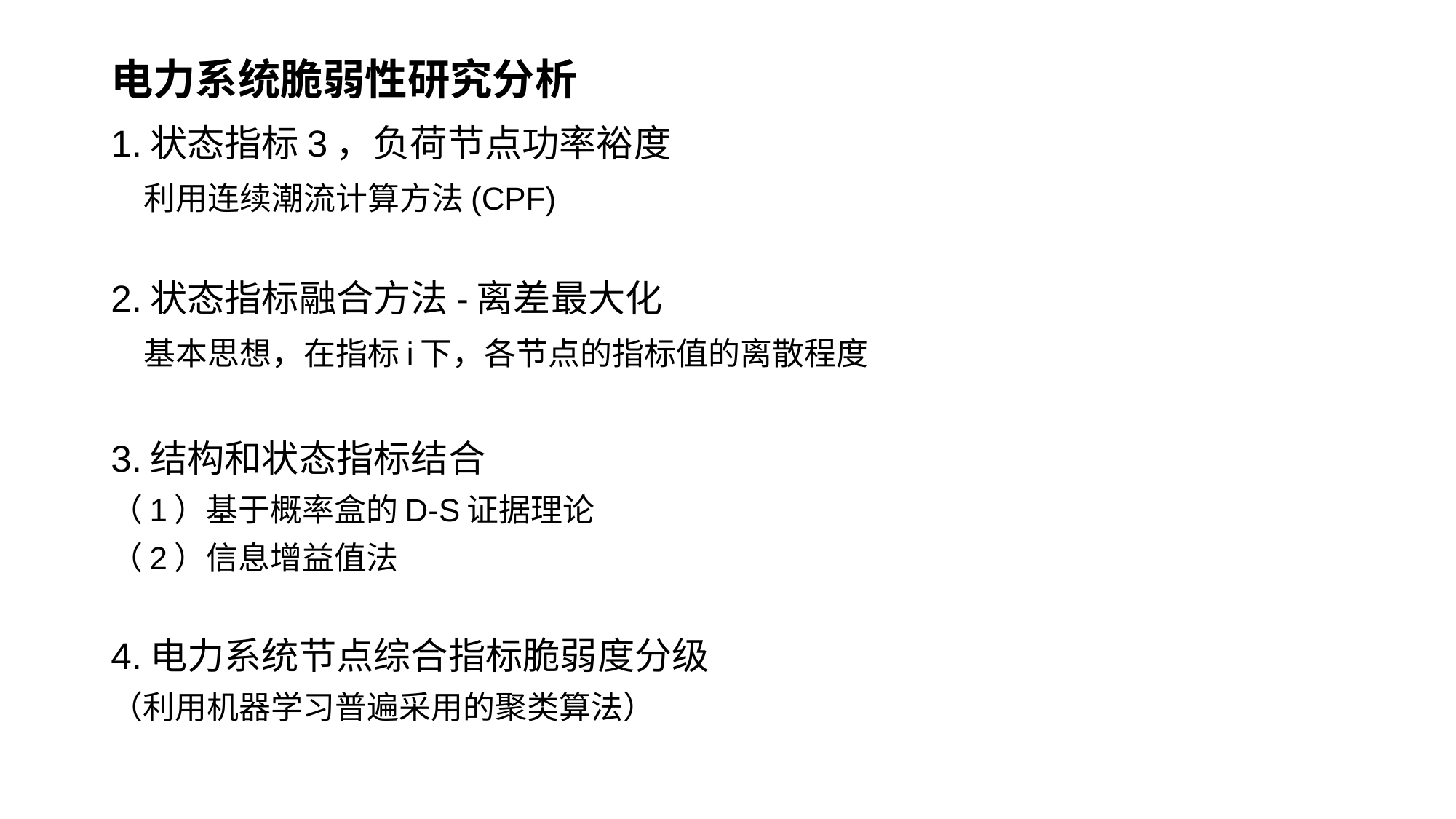

# 电力系统脆弱性研究分析
1.状态指标3，负荷节点功率裕度
   利用连续潮流计算方法(CPF)

2.状态指标融合方法-离差最大化
   基本思想，在指标i下，各节点的指标值的离散程度

3.结构和状态指标结合
（1）基于概率盒的D-S证据理论
（2）信息增益值法

4.电力系统节点综合指标脆弱度分级
（利用机器学习普遍采用的聚类算法）